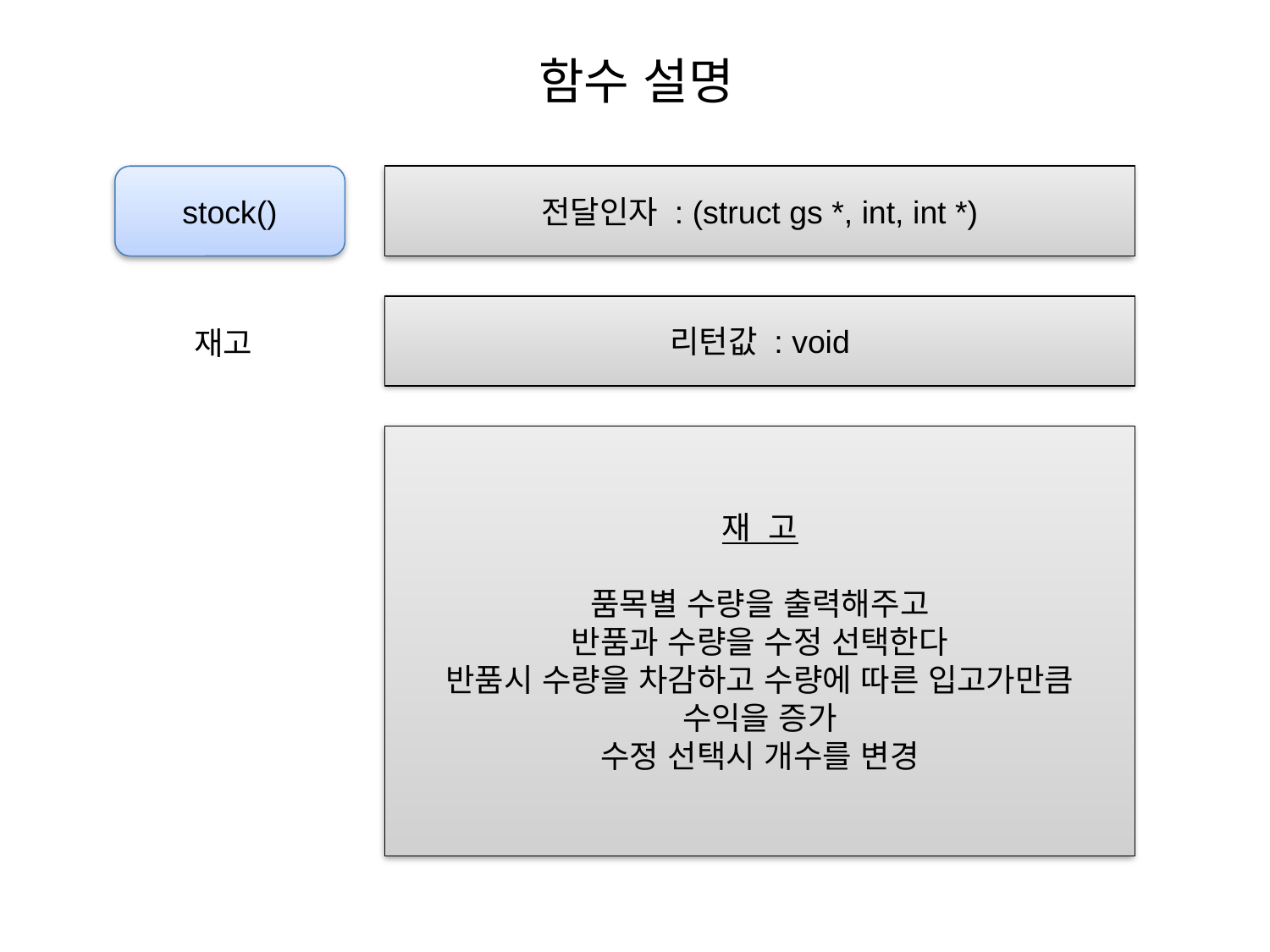

함수 설명
stock()
전달인자 : (struct gs *, int, int *)
리턴값 : void
재고
재  고

품목별 수량을 출력해주고
반품과 수량을 수정 선택한다
반품시 수량을 차감하고 수량에 따른 입고가만큼 수익을 증가
수정 선택시 개수를 변경